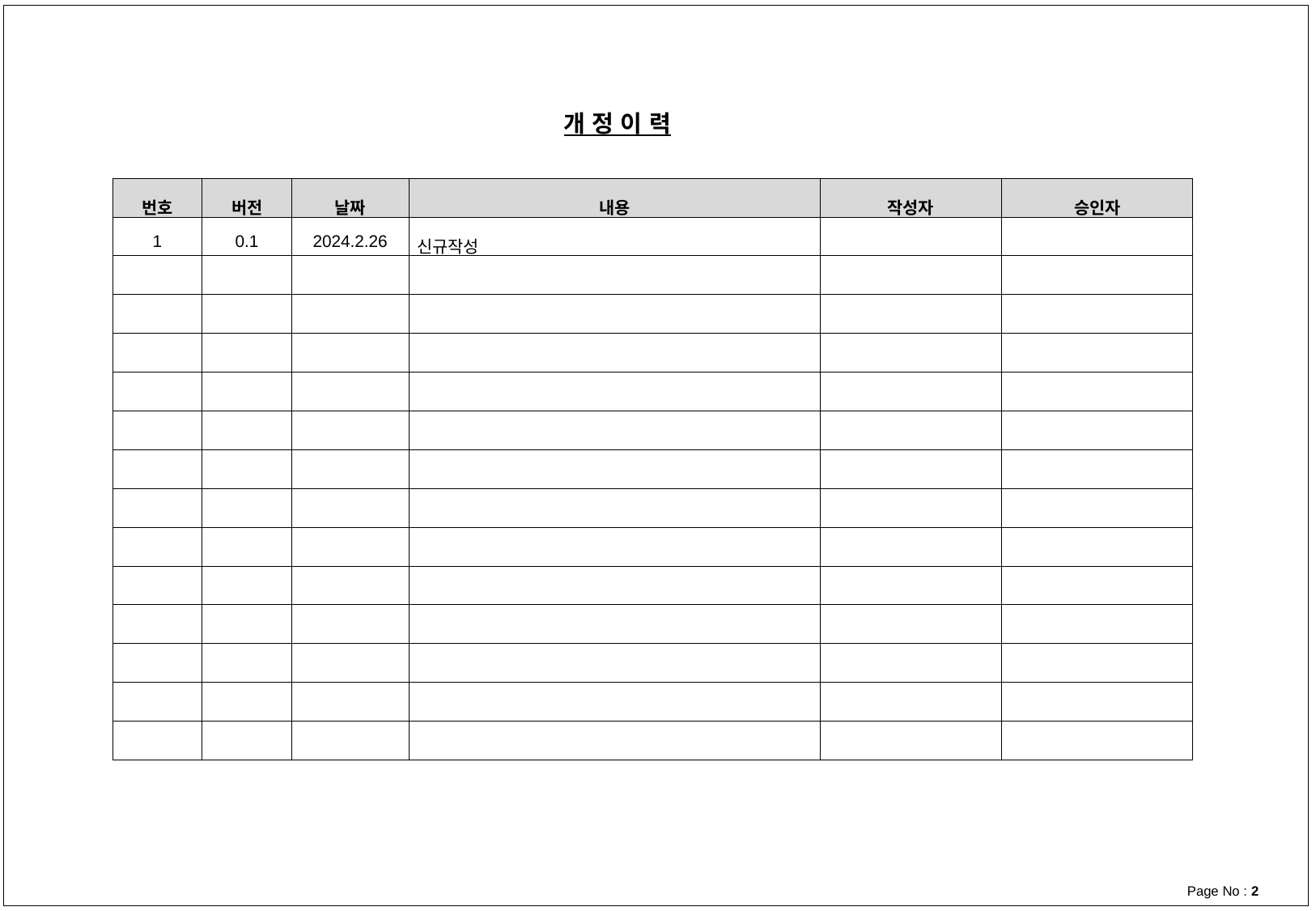

개 정 이 력

| 번호 | 버전 | 날짜 | 내용 | 작성자 | 승인자 |
| --- | --- | --- | --- | --- | --- |
| 1 | 0.1 | 2024.2.26 | 신규작성 |  |  |
|  |  |  |  |  |  |
|  |  |  |  |  |  |
|  |  |  |  |  |  |
|  |  |  |  |  |  |
|  |  |  |  |  |  |
|  |  |  |  |  |  |
|  |  |  |  |  |  |
|  |  |  |  |  |  |
|  |  |  |  |  |  |
|  |  |  |  |  |  |
|  |  |  |  |  |  |
|  |  |  |  |  |  |
|  |  |  |  |  |  |